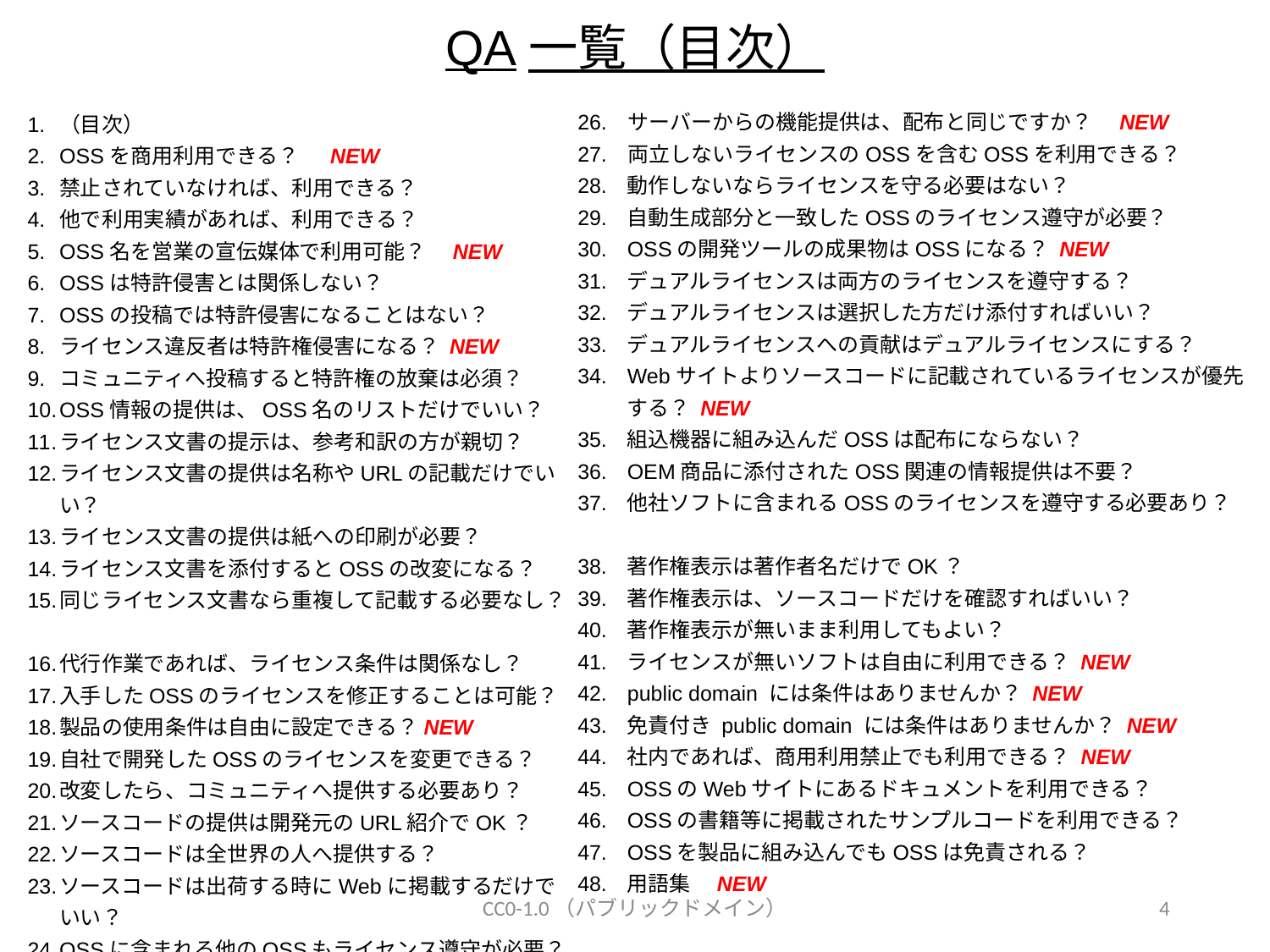

# QA一覧（目次）
サーバーからの機能提供は、配布と同じですか？　NEW
両立しないライセンスのOSSを含むOSSを利用できる？
動作しないならライセンスを守る必要はない？
自動生成部分と一致したOSSのライセンス遵守が必要？
OSSの開発ツールの成果物はOSSになる？ NEW
デュアルライセンスは両方のライセンスを遵守する？
デュアルライセンスは選択した方だけ添付すればいい？
デュアルライセンスへの貢献はデュアルライセンスにする？
Webサイトよりソースコードに記載されているライセンスが優先する？ NEW
組込機器に組み込んだOSSは配布にならない？
OEM商品に添付されたOSS関連の情報提供は不要？
他社ソフトに含まれるOSSのライセンスを遵守する必要あり？
著作権表示は著作者名だけでOK？
著作権表示は、ソースコードだけを確認すればいい？
著作権表示が無いまま利用してもよい？
ライセンスが無いソフトは自由に利用できる？ NEW
public domain には条件はありませんか？ NEW
免責付き public domain には条件はありませんか？ NEW
社内であれば、商用利用禁止でも利用できる？ NEW
OSSのWebサイトにあるドキュメントを利用できる？
OSSの書籍等に掲載されたサンプルコードを利用できる？
OSSを製品に組み込んでもOSSは免責される？
用語集　NEW

（目次）
OSSを商用利用できる？　 NEW
禁止されていなければ、利用できる？
他で利用実績があれば、利用できる？
OSS名を営業の宣伝媒体で利用可能？　NEW
OSSは特許侵害とは関係しない？
OSSの投稿では特許侵害になることはない？
ライセンス違反者は特許権侵害になる？ NEW
コミュニティへ投稿すると特許権の放棄は必須？
OSS情報の提供は、OSS名のリストだけでいい？
ライセンス文書の提示は、参考和訳の方が親切？
ライセンス文書の提供は名称やURLの記載だけでいい？
ライセンス文書の提供は紙への印刷が必要？
ライセンス文書を添付するとOSSの改変になる？
同じライセンス文書なら重複して記載する必要なし？
代行作業であれば、ライセンス条件は関係なし？
入手したOSSのライセンスを修正することは可能？
製品の使用条件は自由に設定できる？NEW
自社で開発したOSSのライセンスを変更できる？
改変したら、コミュニティへ提供する必要あり？
ソースコードの提供は開発元のURL紹介でOK？
ソースコードは全世界の人へ提供する？
ソースコードは出荷する時にWebに掲載するだけでいい？
OSSに含まれる他のOSSもライセンス遵守が必要？
依存関係でダウンロードされたOSSは気にせず配布可能？
CC0-1.0（パブリックドメイン）
4